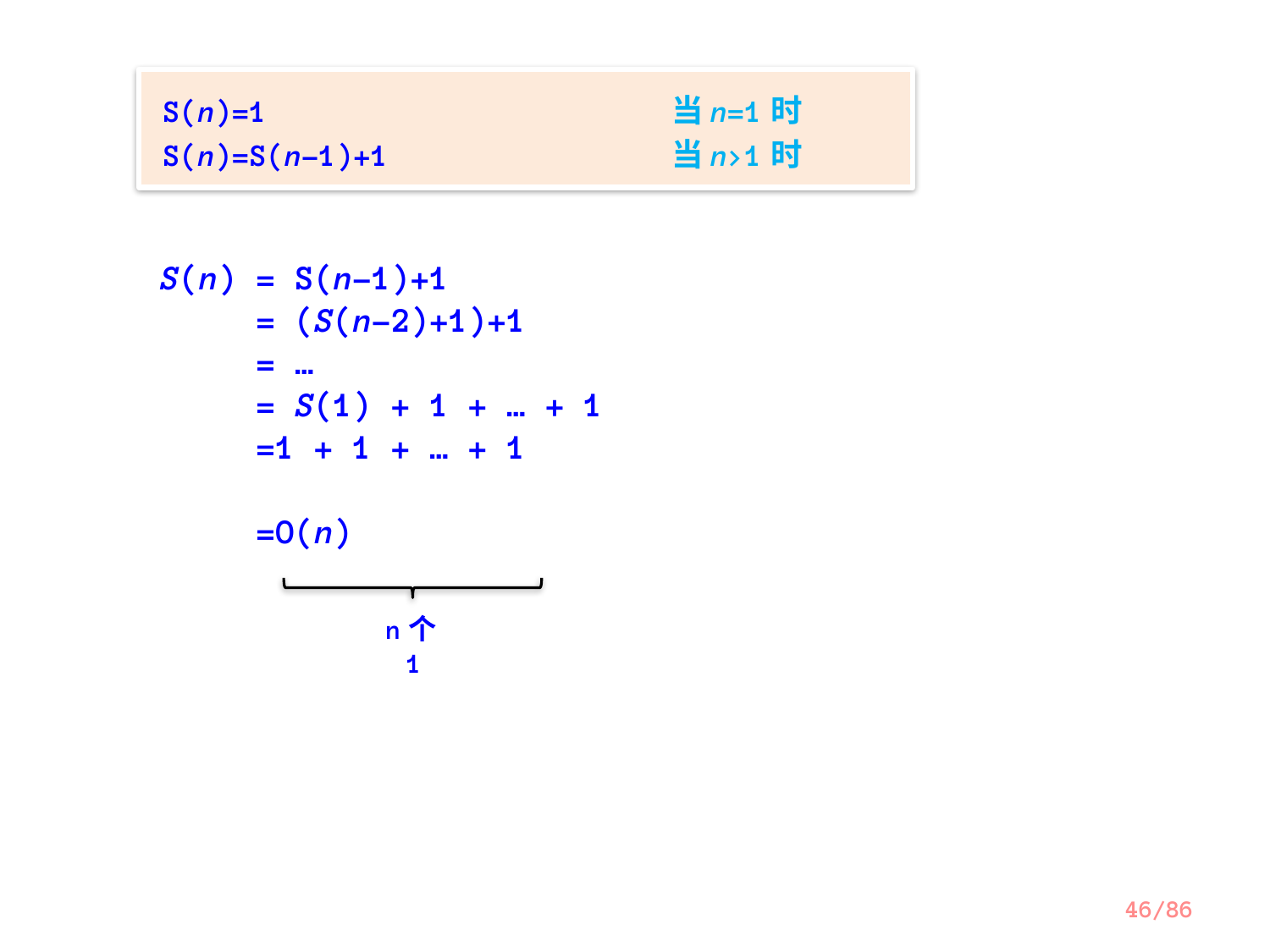

S(n)=1				当n=1时
S(n)=S(n-1)+1			当n>1时
S(n) = S(n-1)+1
     = (S(n-2)+1)+1
     = …
     = S(1) + 1 + … + 1
     =1 + 1 + … + 1

     =O(n)

n个1
46/86